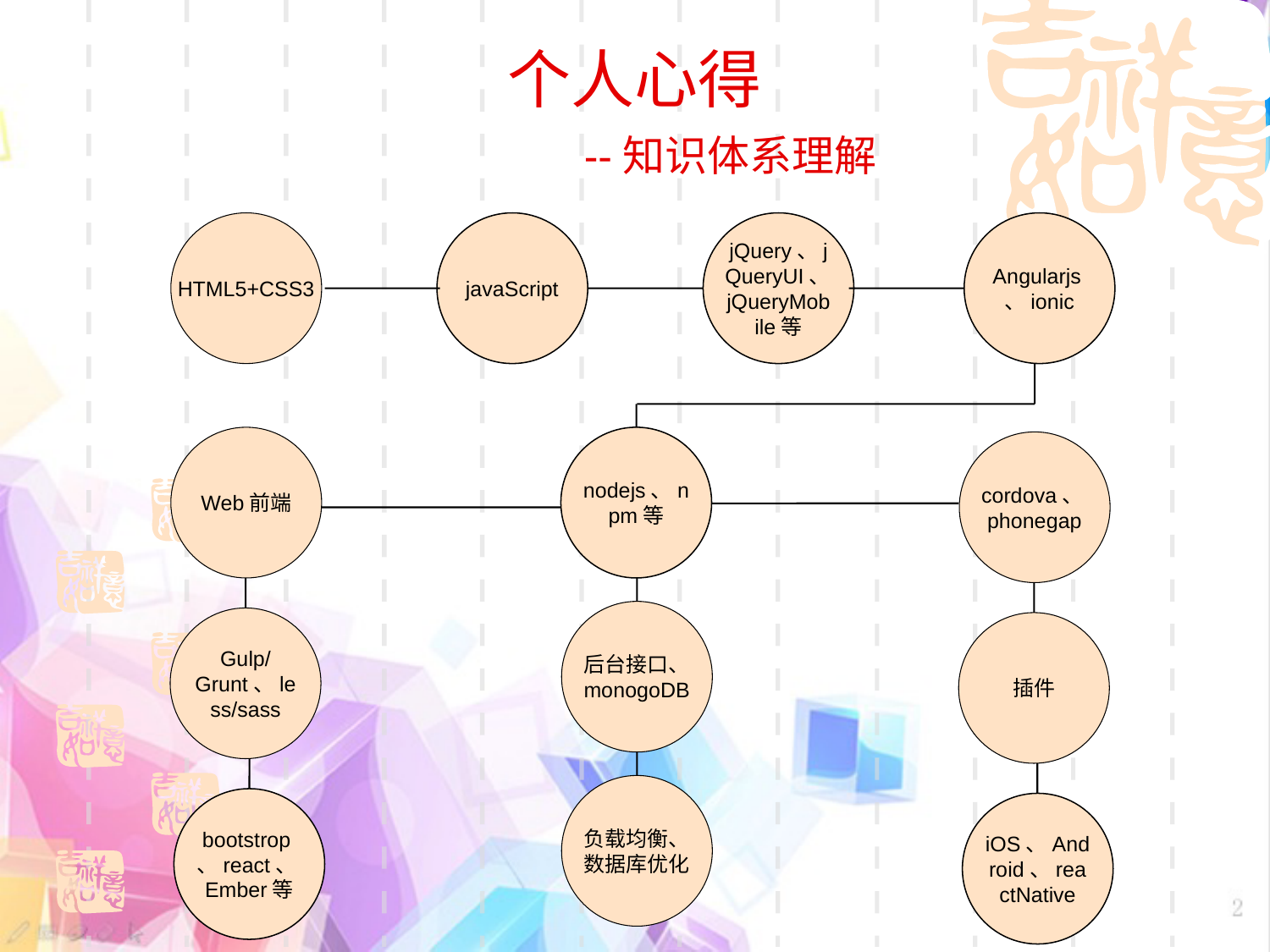

# 个人心得 --知识体系理解
HTML5+CSS3
javaScript
jQuery、jQueryUI、jQueryMobile等
Angularjs、ionic

Web前端
nodejs、npm等
cordova、phonegap

后台接口、monogoDB
Gulp/Grunt、less/sass
插件

负载均衡、数据库优化
bootstrop、react、Ember等
iOS、Android、reactNative